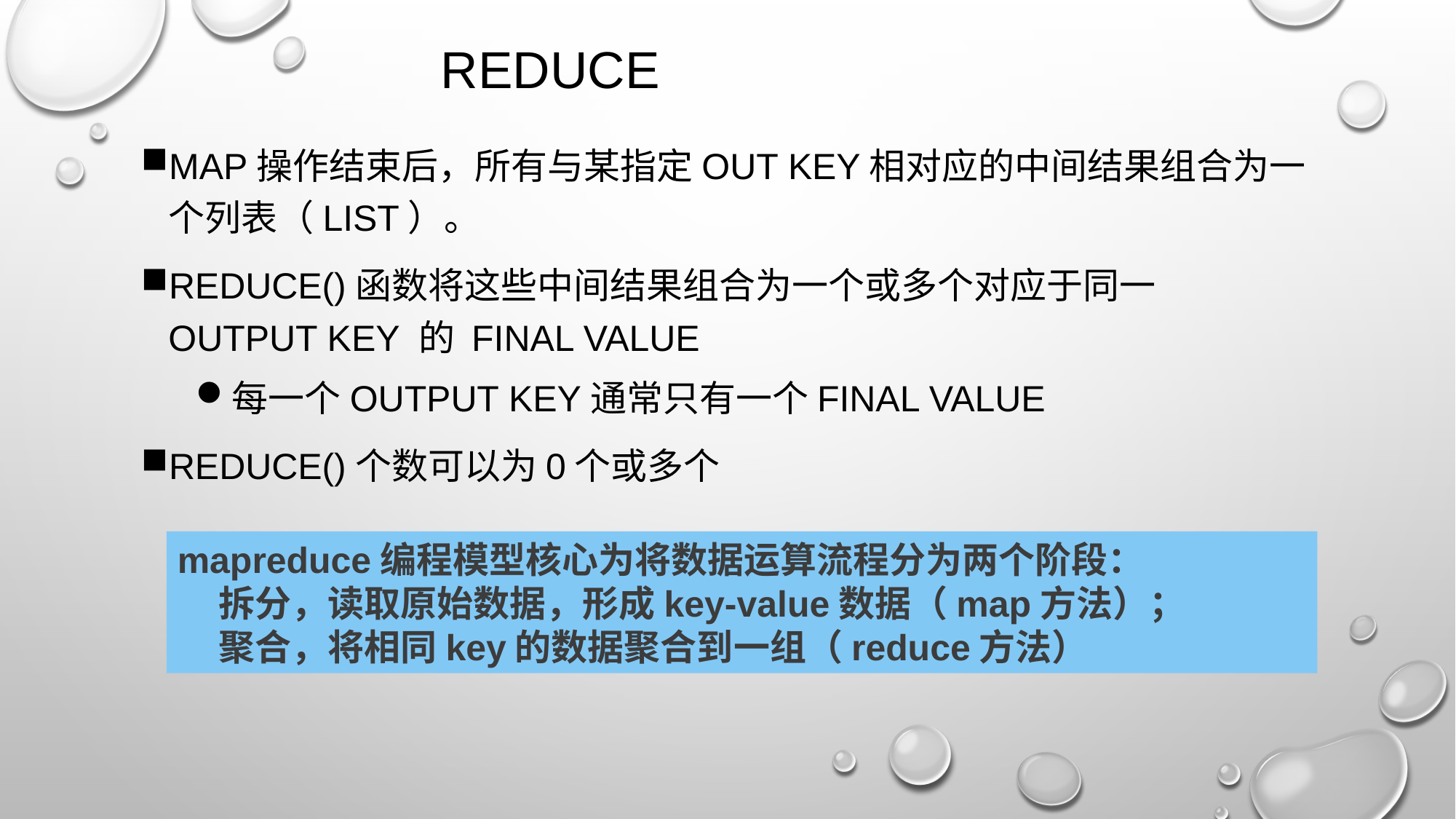

reduce
map操作结束后，所有与某指定out key相对应的中间结果组合为一个列表（list）。
reduce()函数将这些中间结果组合为一个或多个对应于同一output key 的 final value
每一个output key通常只有一个final value
reduce()个数可以为0个或多个
mapreduce编程模型核心为将数据运算流程分为两个阶段：
    拆分，读取原始数据，形成key-value数据（map方法）；
    聚合，将相同key的数据聚合到一组（reduce方法）